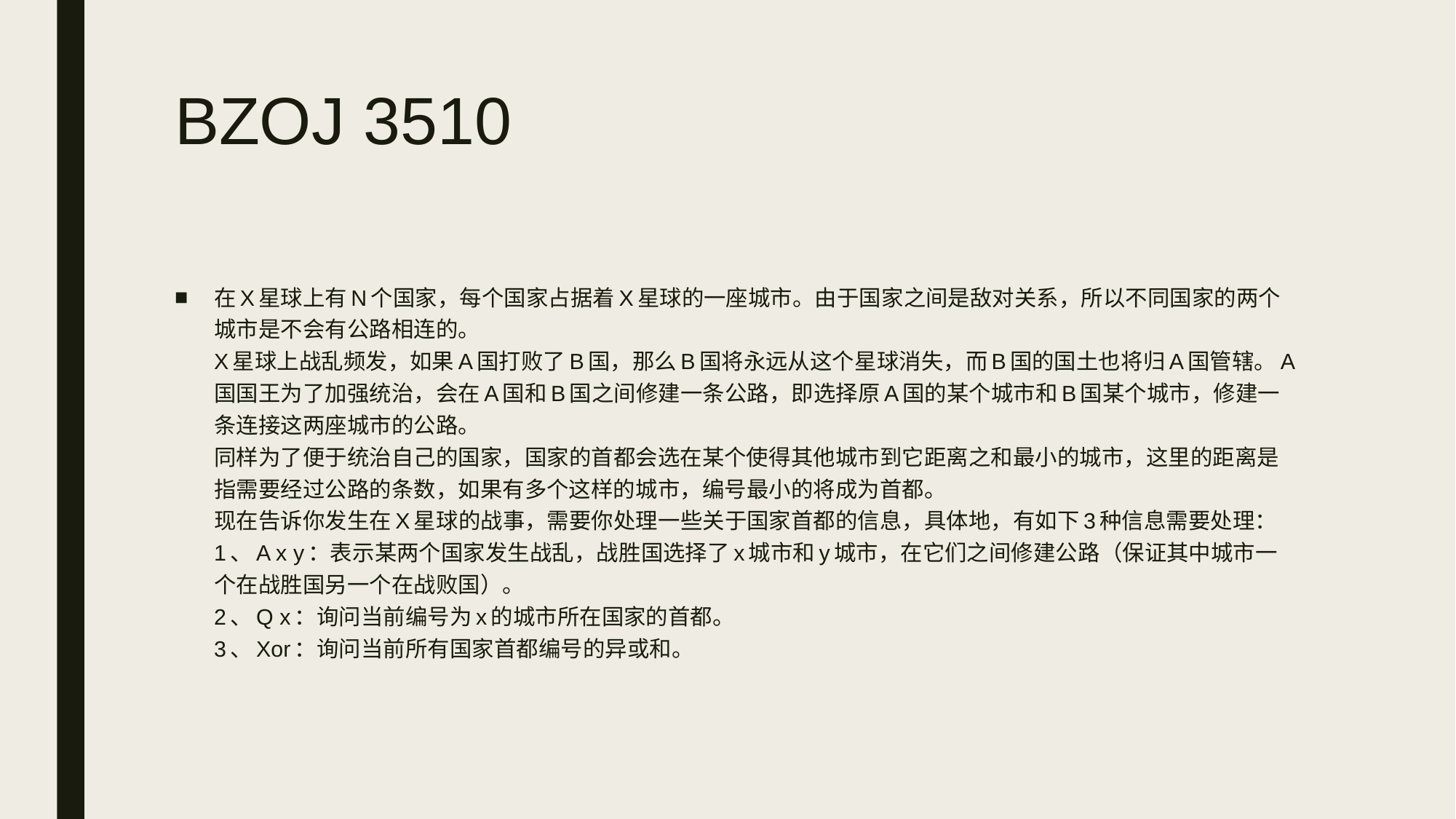

# BZOJ 3510
在X星球上有N个国家，每个国家占据着X星球的一座城市。由于国家之间是敌对关系，所以不同国家的两个城市是不会有公路相连的。 
X星球上战乱频发，如果A国打败了B国，那么B国将永远从这个星球消失，而B国的国土也将归A国管辖。A国国王为了加强统治，会在A国和B国之间修建一条公路，即选择原A国的某个城市和B国某个城市，修建一条连接这两座城市的公路。 
同样为了便于统治自己的国家，国家的首都会选在某个使得其他城市到它距离之和最小的城市，这里的距离是指需要经过公路的条数，如果有多个这样的城市，编号最小的将成为首都。 
现在告诉你发生在X星球的战事，需要你处理一些关于国家首都的信息，具体地，有如下3种信息需要处理： 
1、A x y：表示某两个国家发生战乱，战胜国选择了x城市和y城市，在它们之间修建公路（保证其中城市一个在战胜国另一个在战败国）。 
2、Q x：询问当前编号为x的城市所在国家的首都。 
3、Xor：询问当前所有国家首都编号的异或和。